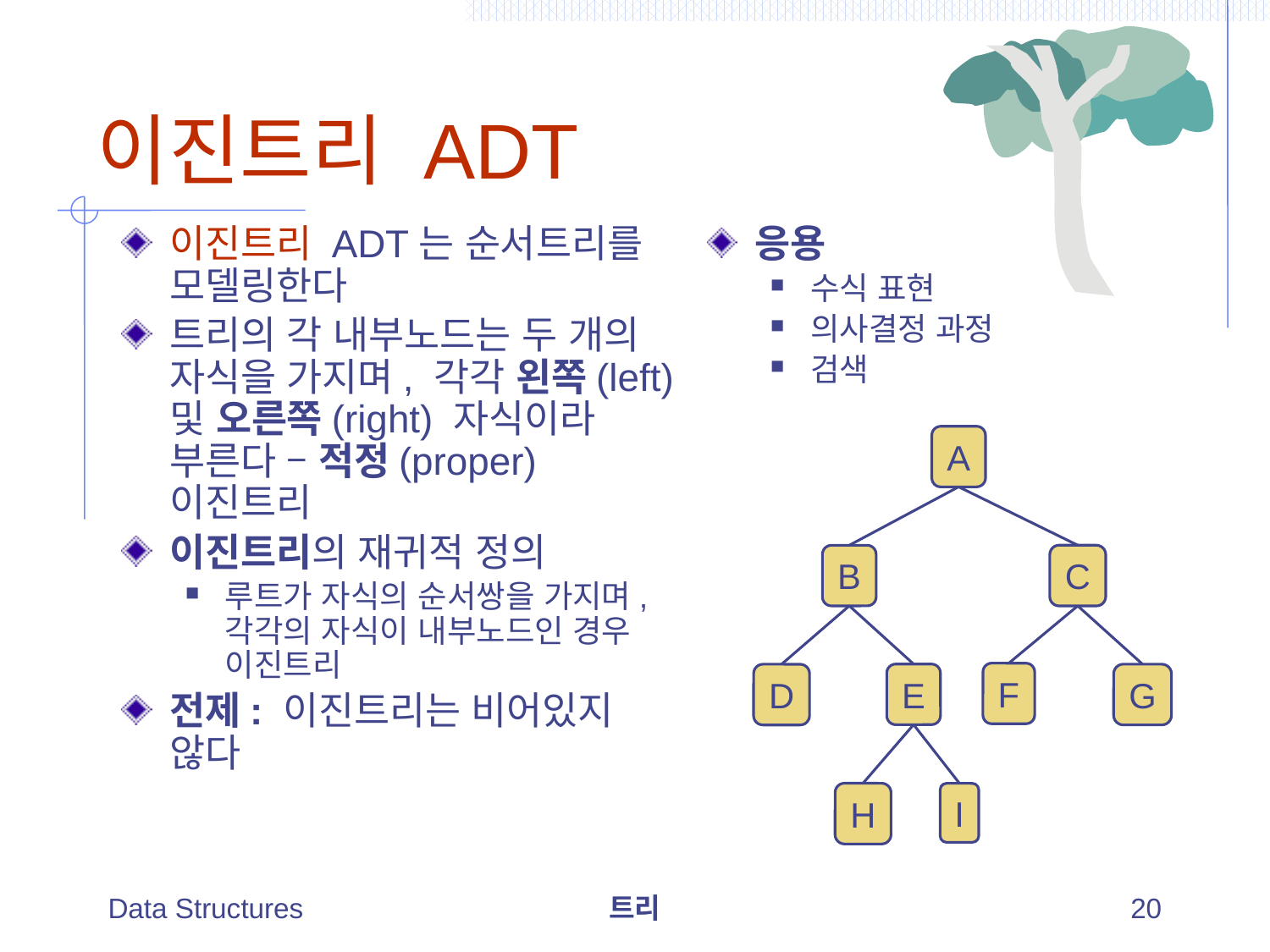

# 이진트리 ADT
이진트리 ADT는 순서트리를 모델링한다
트리의 각 내부노드는 두 개의 자식을 가지며, 각각 왼쪽(left) 및 오른쪽(right) 자식이라 부른다 – 적정(proper) 이진트리
이진트리의 재귀적 정의
루트가 자식의 순서쌍을 가지며, 각각의 자식이 내부노드인 경우 이진트리
전제: 이진트리는 비어있지 않다
응용
수식 표현
의사결정 과정
검색
A
B
C
F
D
E
G
H
I
Data Structures
트리
20